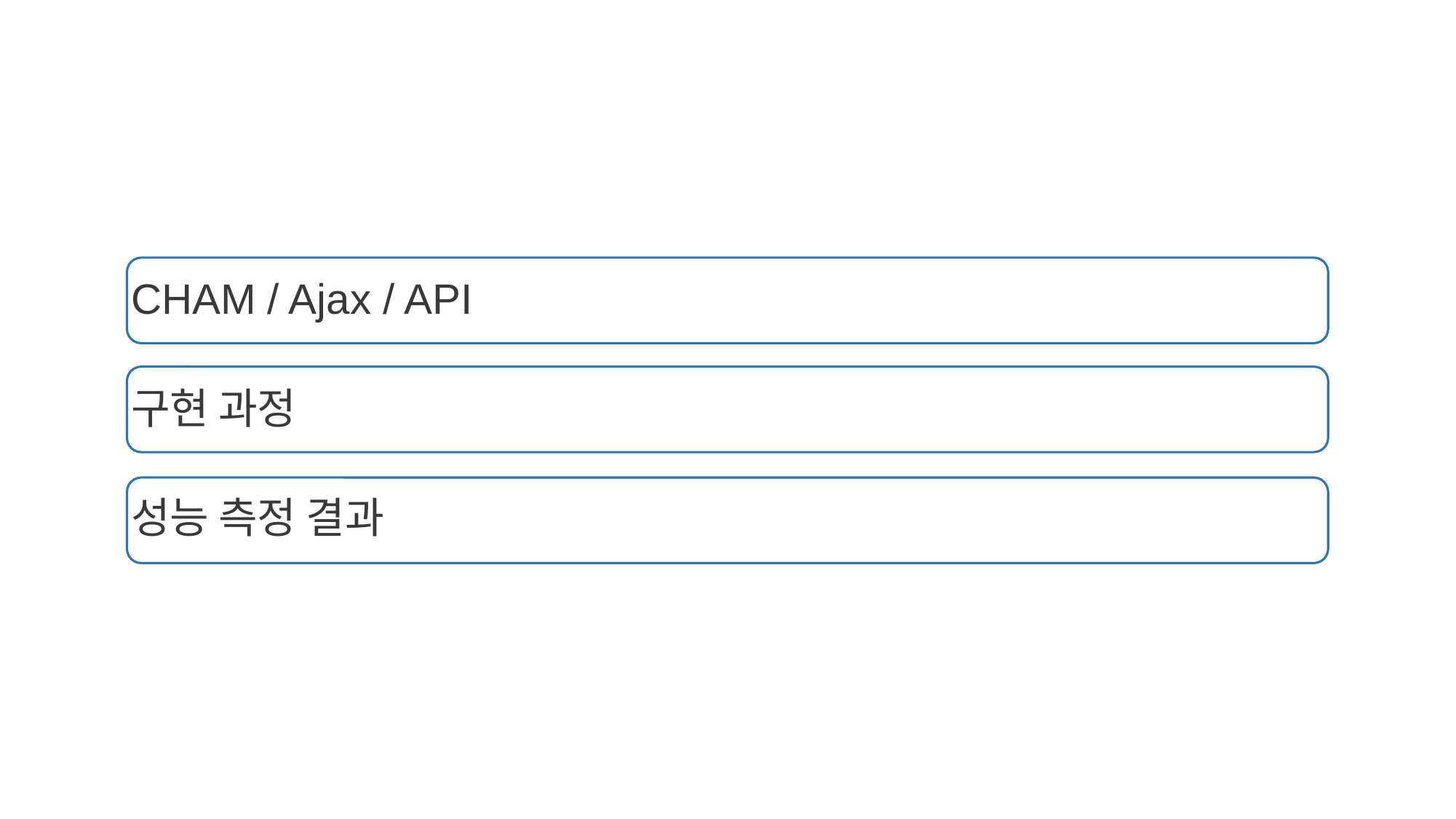

CHAM / Ajax / API
구현 과정
성능 측정 결과